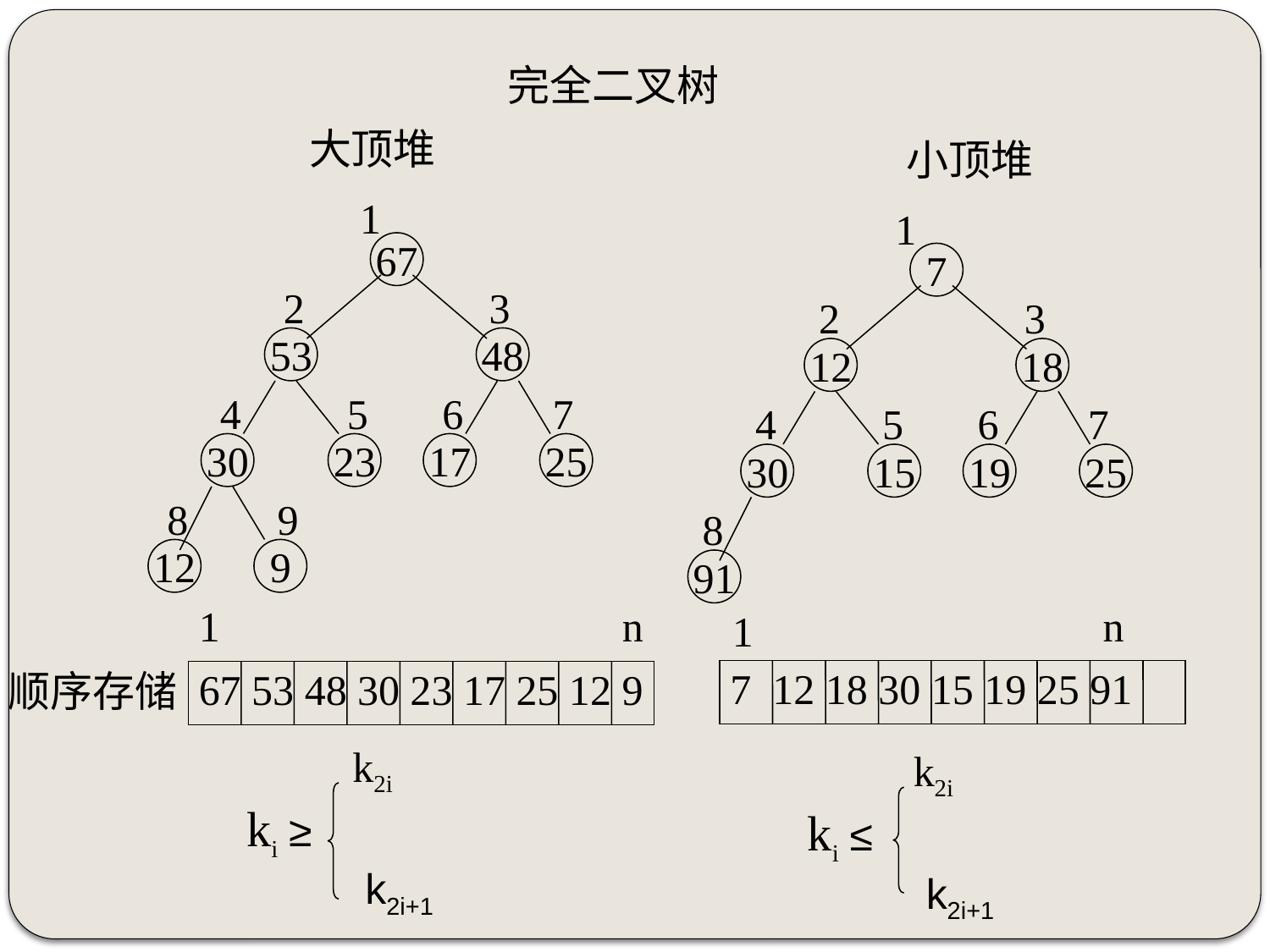

完全二叉树
大顶堆
小顶堆
1
2
3
4
5
6
7
8
9
1
2
3
4
5
6
7
8
67

53
48

30
23
17
25

12
9
7

12
18

30
15
19
25

91
1
n
n
1
7  12 18 30 15 19 25 91

67 53 48 30 23 17 25 12 9

顺序存储
          k2i
ki ≥
          k2i+1
          k2i
ki ≤
          k2i+1